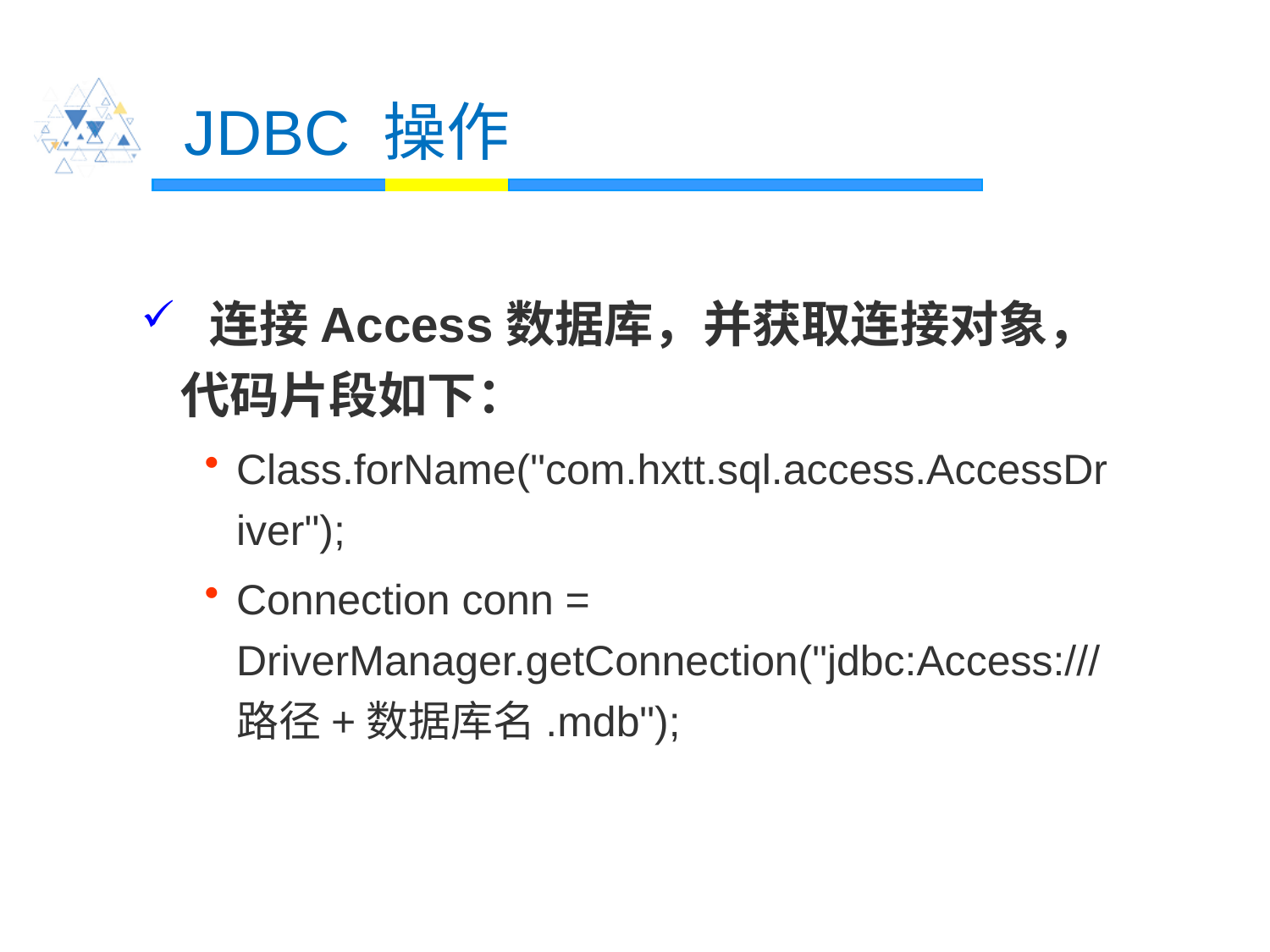

# JDBC 操作

  连接Access数据库，并获取连接对象，代码片段如下：
Class.forName("com.hxtt.sql.access.AccessDriver");
Connection conn = DriverManager.getConnection("jdbc:Access:///路径+数据库名.mdb");